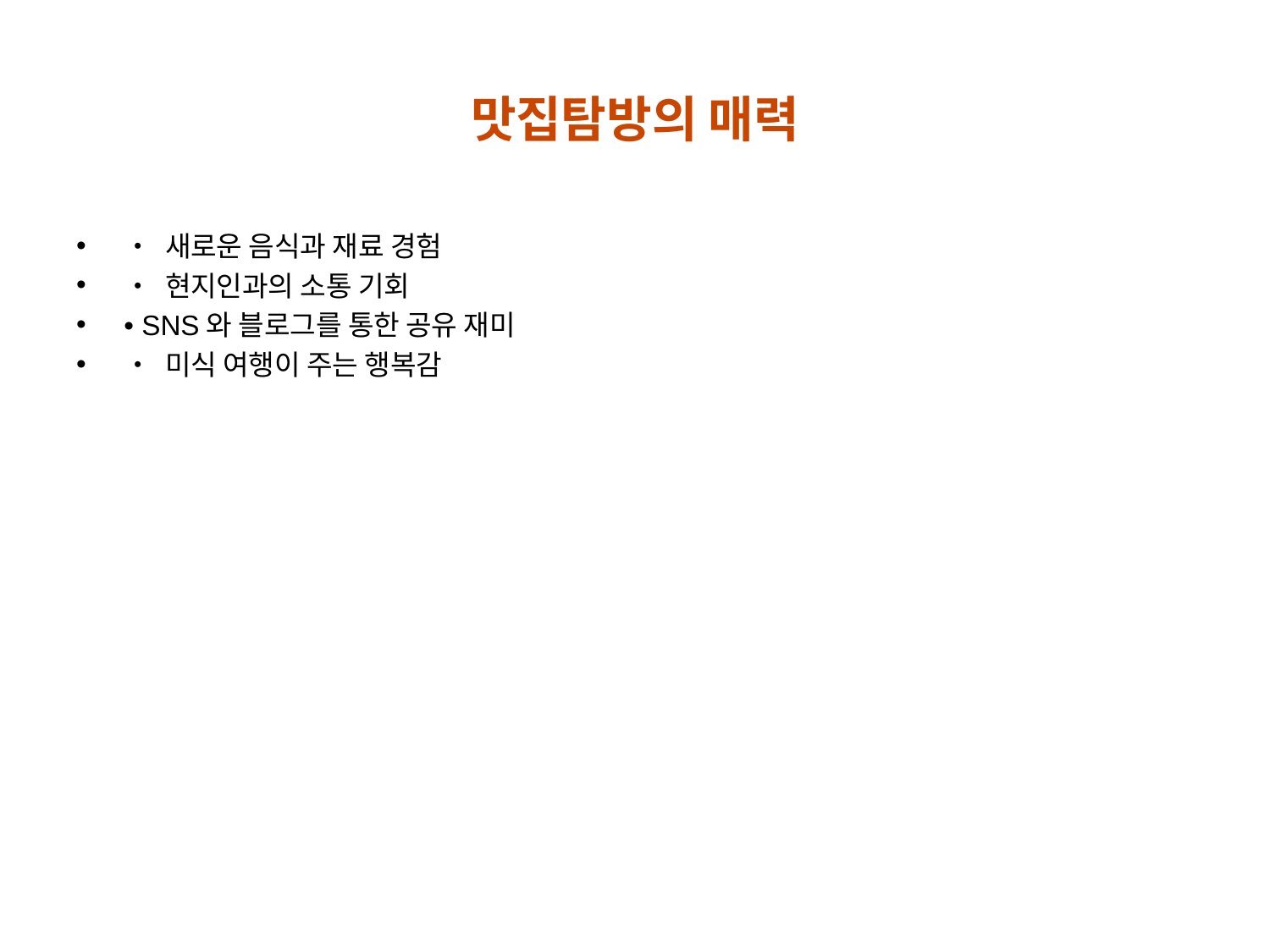

# 맛집탐방의 매력
• 새로운 음식과 재료 경험
• 현지인과의 소통 기회
• SNS와 블로그를 통한 공유 재미
• 미식 여행이 주는 행복감